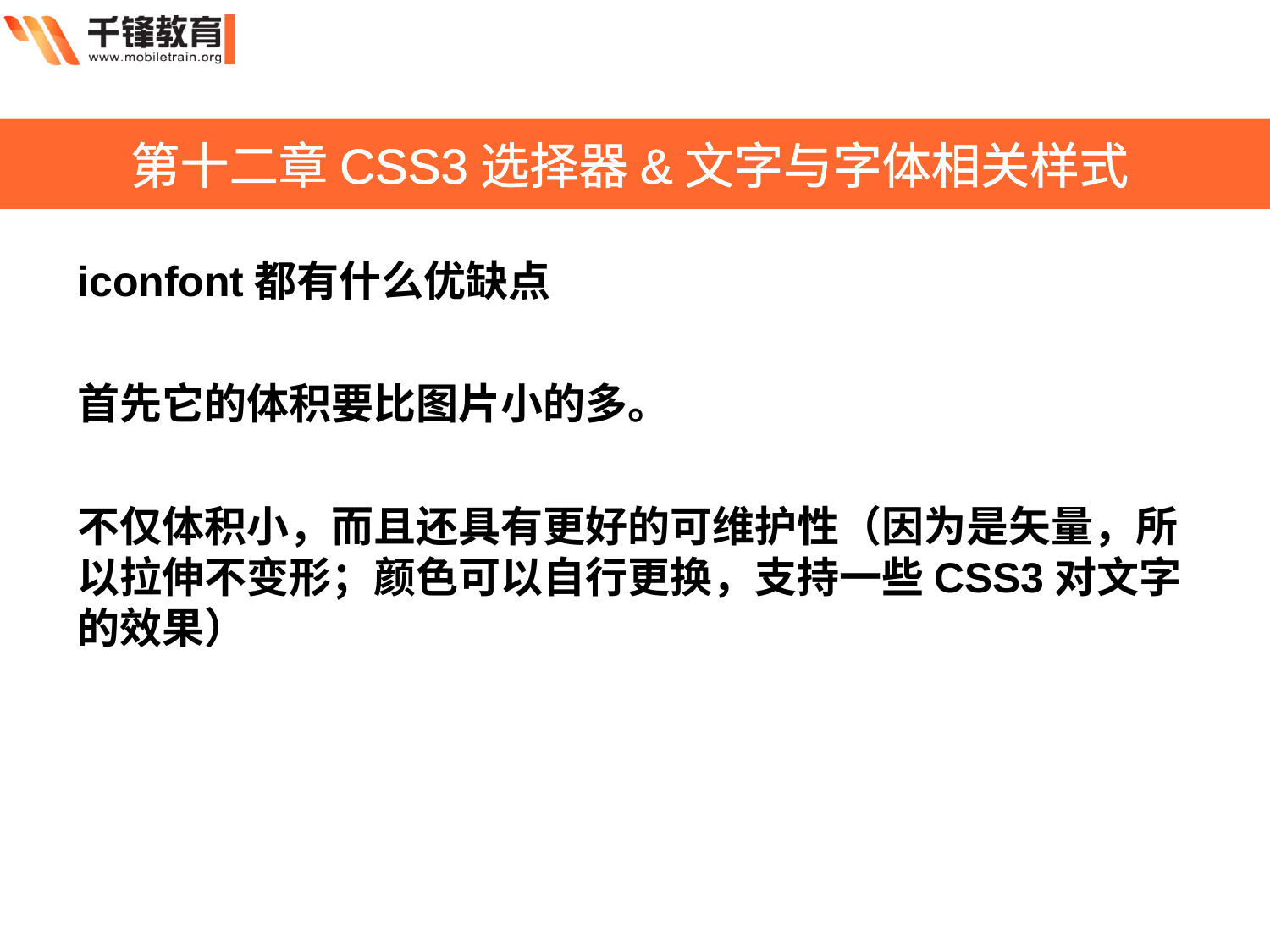

第十二章CSS3选择器&文字与字体相关样式
iconfont都有什么优缺点

首先它的体积要比图片小的多。

不仅体积小，而且还具有更好的可维护性（因为是矢量，所以拉伸不变形；颜色可以自行更换，支持一些CSS3对文字的效果）